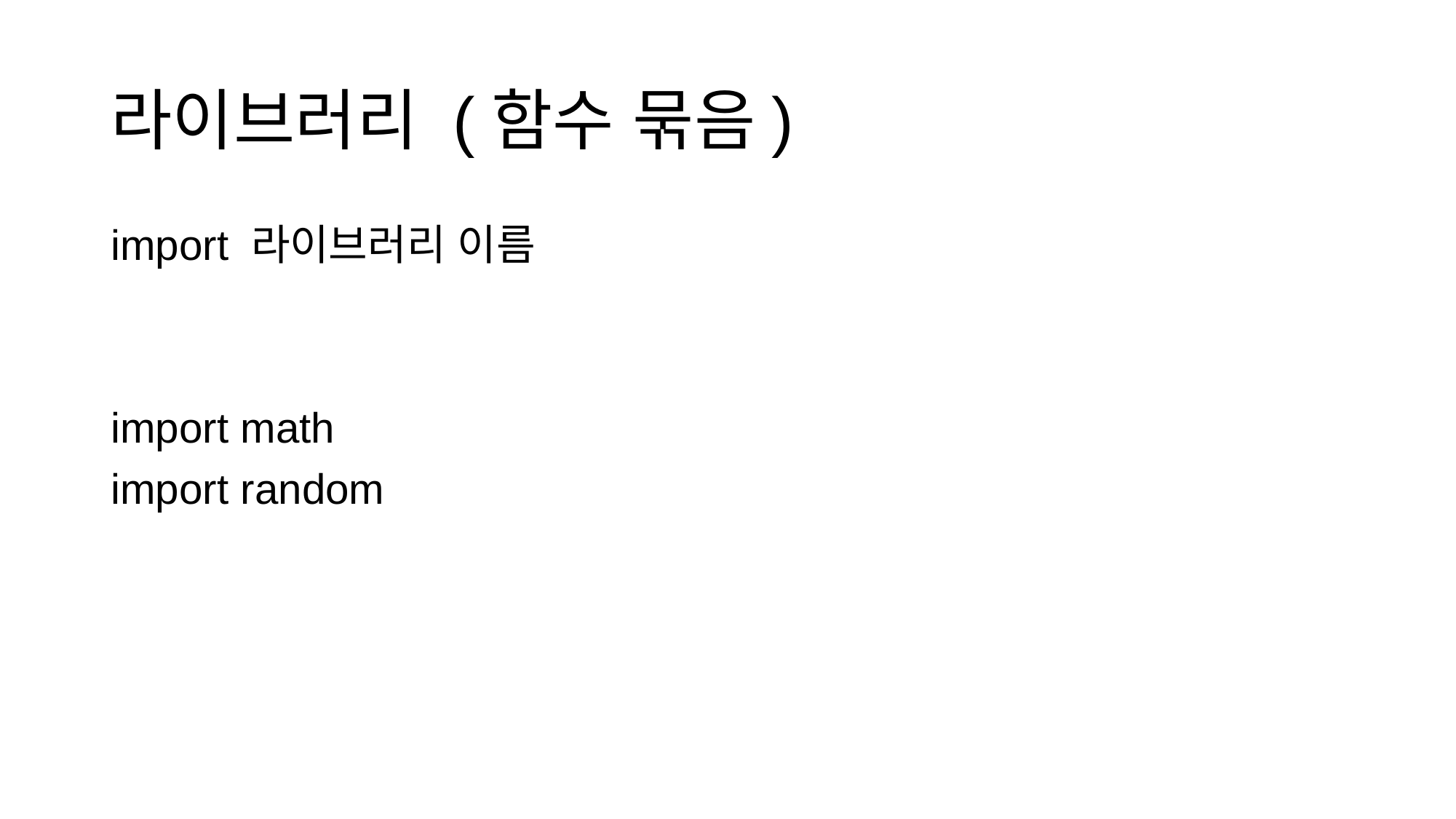

# 라이브러리 (함수 묶음)
import 라이브러리 이름

import math
import random